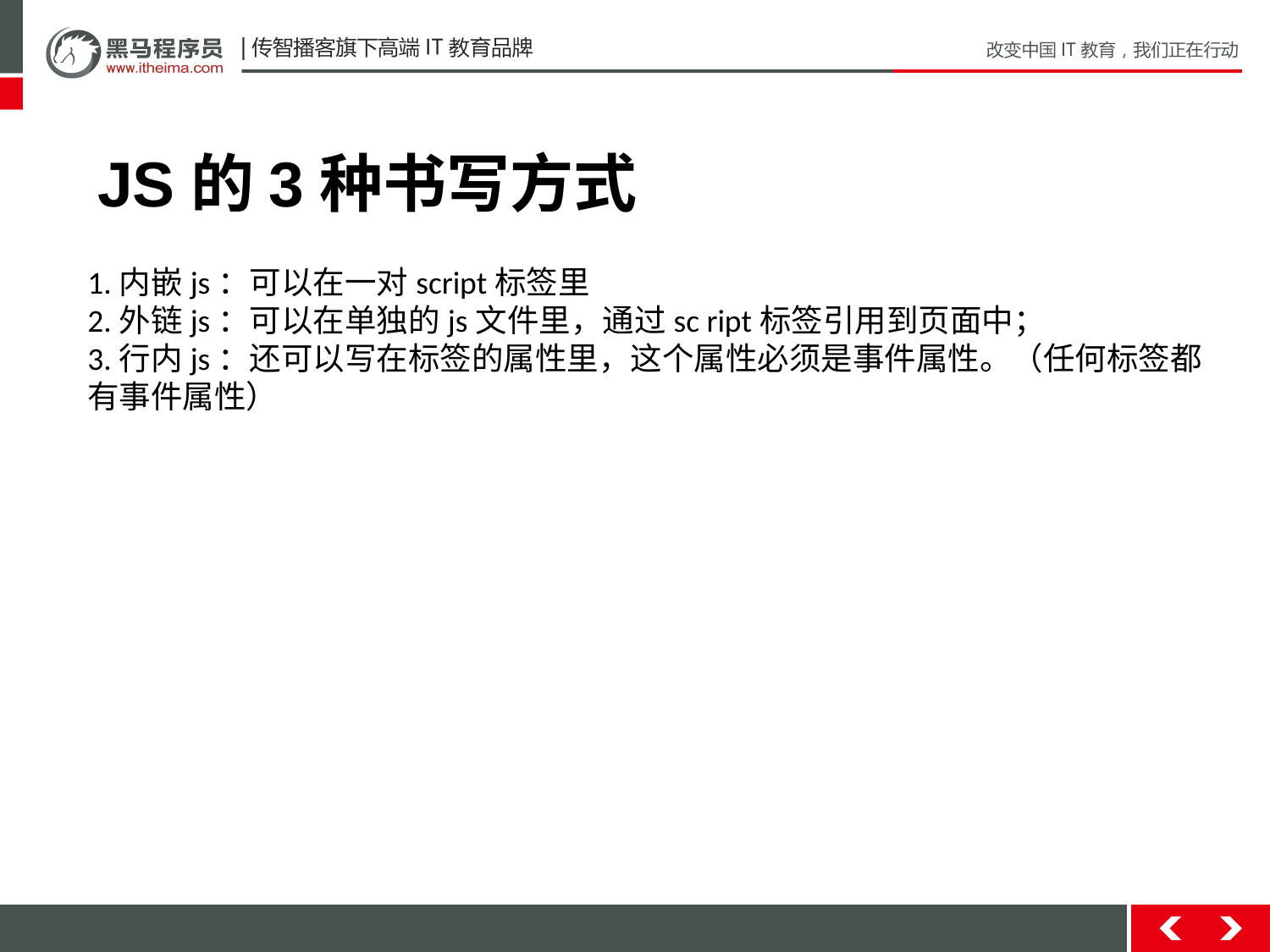

# JS的3种书写方式
1.内嵌js：可以在一对script标签里
2.外链js：可以在单独的js文件里，通过sc ript标签引用到页面中；
3.行内js：还可以写在标签的属性里，这个属性必须是事件属性。（任何标签都有事件属性）